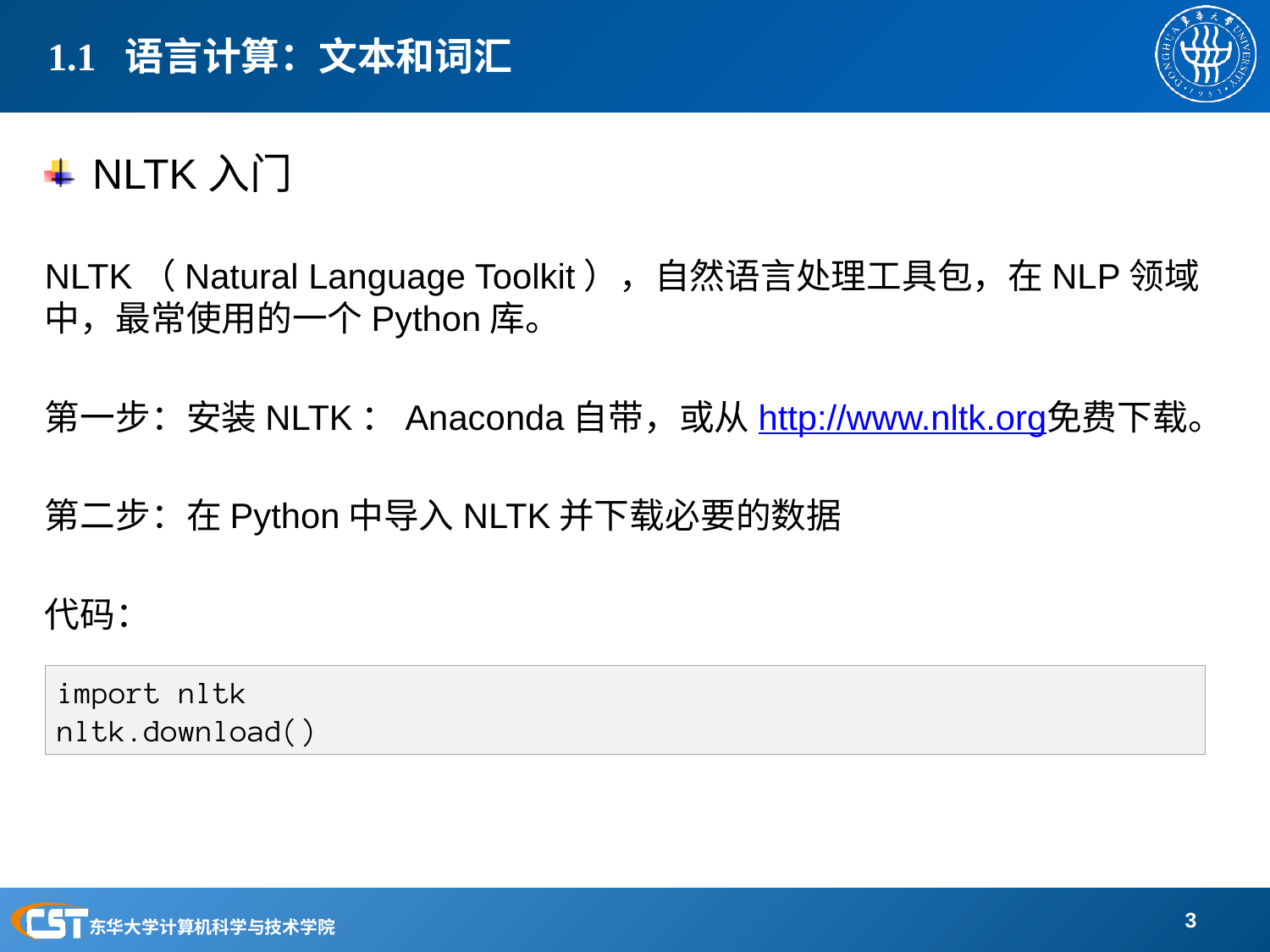

# 1.1  语言计算：文本和词汇
NLTK入门

NLTK（Natural Language Toolkit），自然语言处理工具包，在NLP领域中，最常使用的一个Python库。

第一步：安装NLTK：Anaconda自带，或从http://www.nltk.org免费下载。

第二步：在Python中导入NLTK并下载必要的数据

代码：

import nltk
nltk.download()